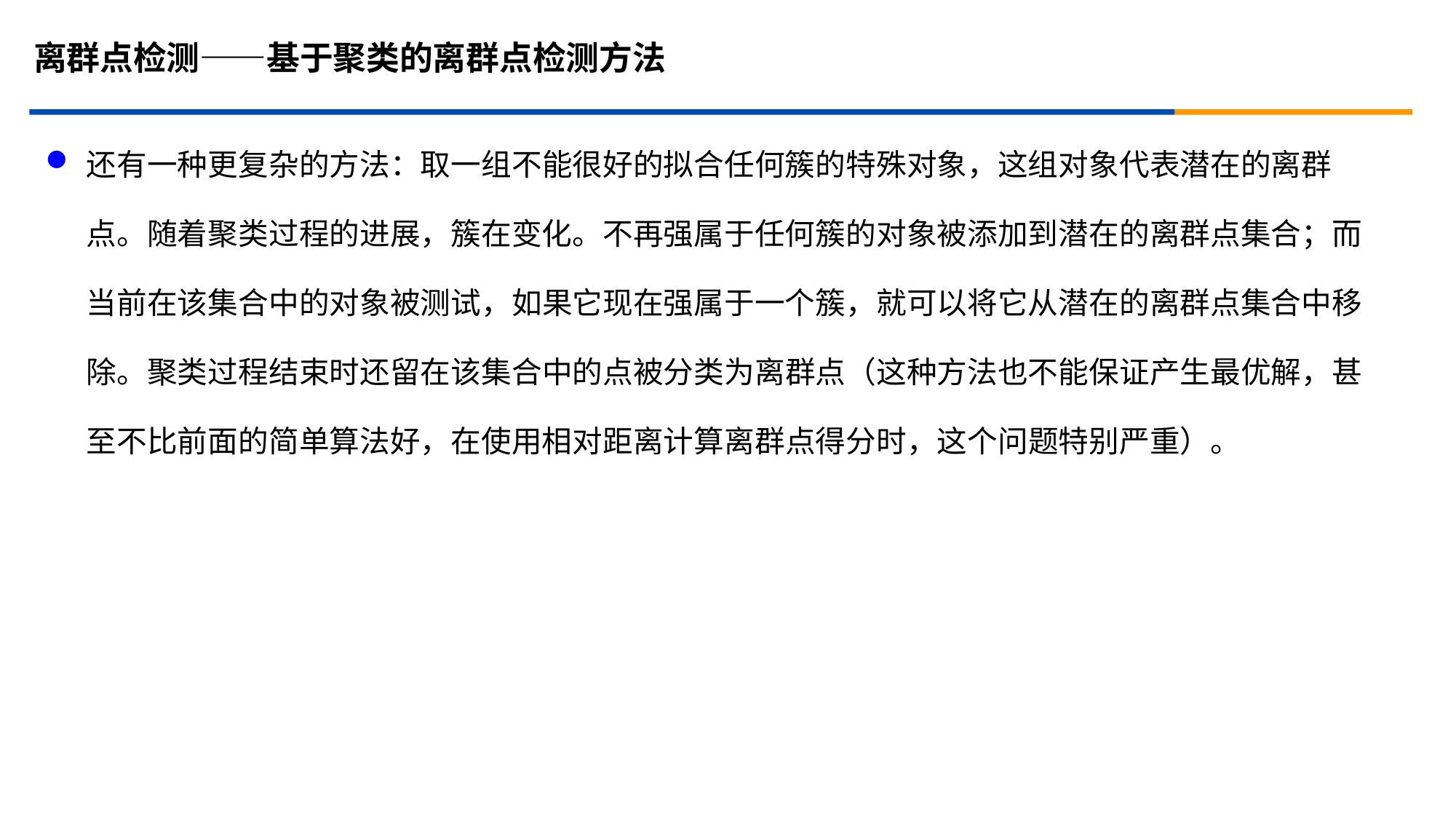

离群点检测——基于聚类的离群点检测方法
还有一种更复杂的方法：取一组不能很好的拟合任何簇的特殊对象，这组对象代表潜在的离群点。随着聚类过程的进展，簇在变化。不再强属于任何簇的对象被添加到潜在的离群点集合；而当前在该集合中的对象被测试，如果它现在强属于一个簇，就可以将它从潜在的离群点集合中移除。聚类过程结束时还留在该集合中的点被分类为离群点（这种方法也不能保证产生最优解，甚至不比前面的简单算法好，在使用相对距离计算离群点得分时，这个问题特别严重）。